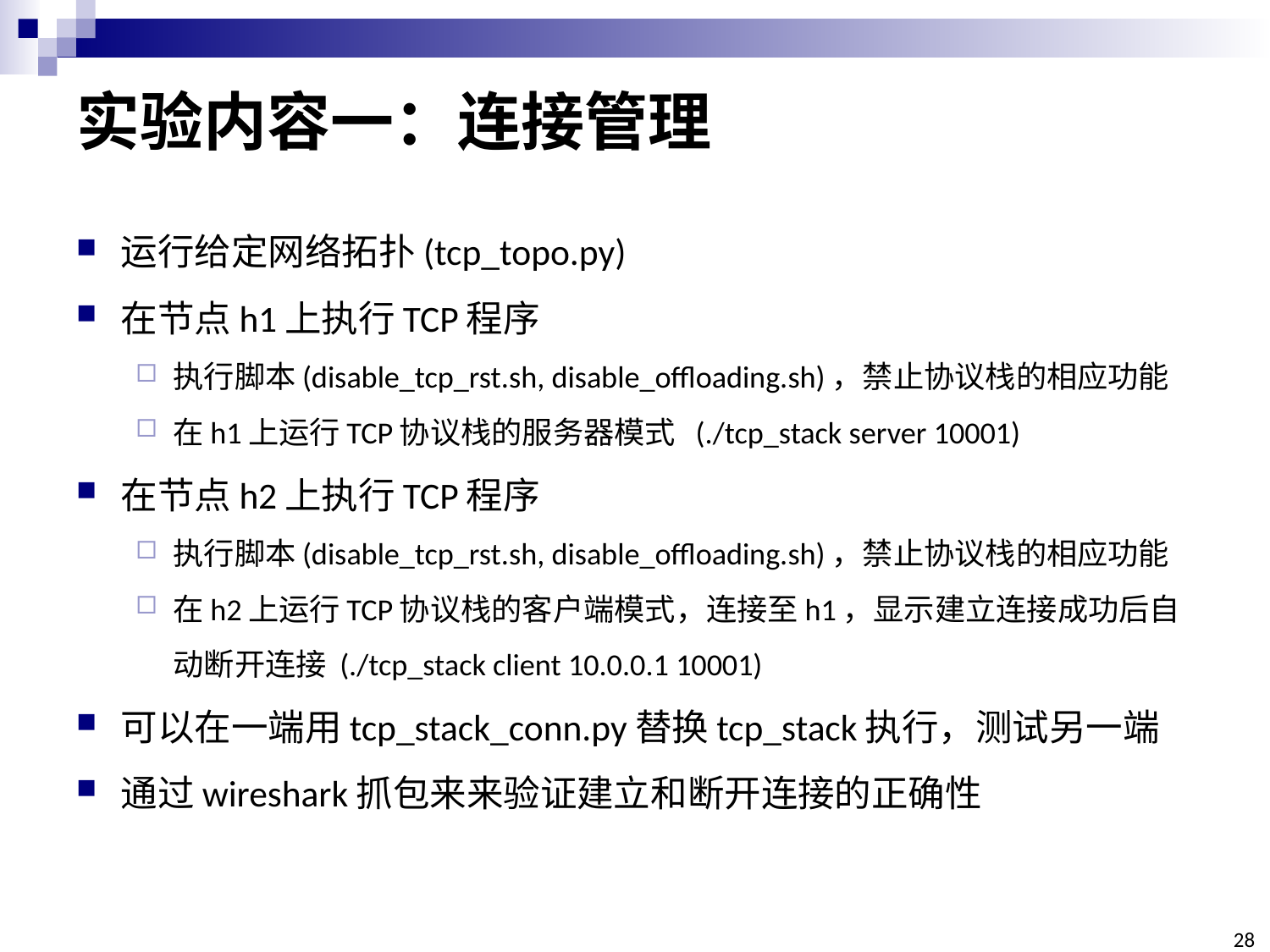

# 实验内容一：连接管理
运行给定网络拓扑(tcp_topo.py)
在节点h1上执行TCP程序
执行脚本(disable_tcp_rst.sh, disable_offloading.sh)，禁止协议栈的相应功能
在h1上运行TCP协议栈的服务器模式  (./tcp_stack server 10001)
在节点h2上执行TCP程序
执行脚本(disable_tcp_rst.sh, disable_offloading.sh)，禁止协议栈的相应功能
在h2上运行TCP协议栈的客户端模式，连接至h1，显示建立连接成功后自动断开连接 (./tcp_stack client 10.0.0.1 10001)
可以在一端用tcp_stack_conn.py替换tcp_stack执行，测试另一端
通过wireshark抓包来来验证建立和断开连接的正确性

28